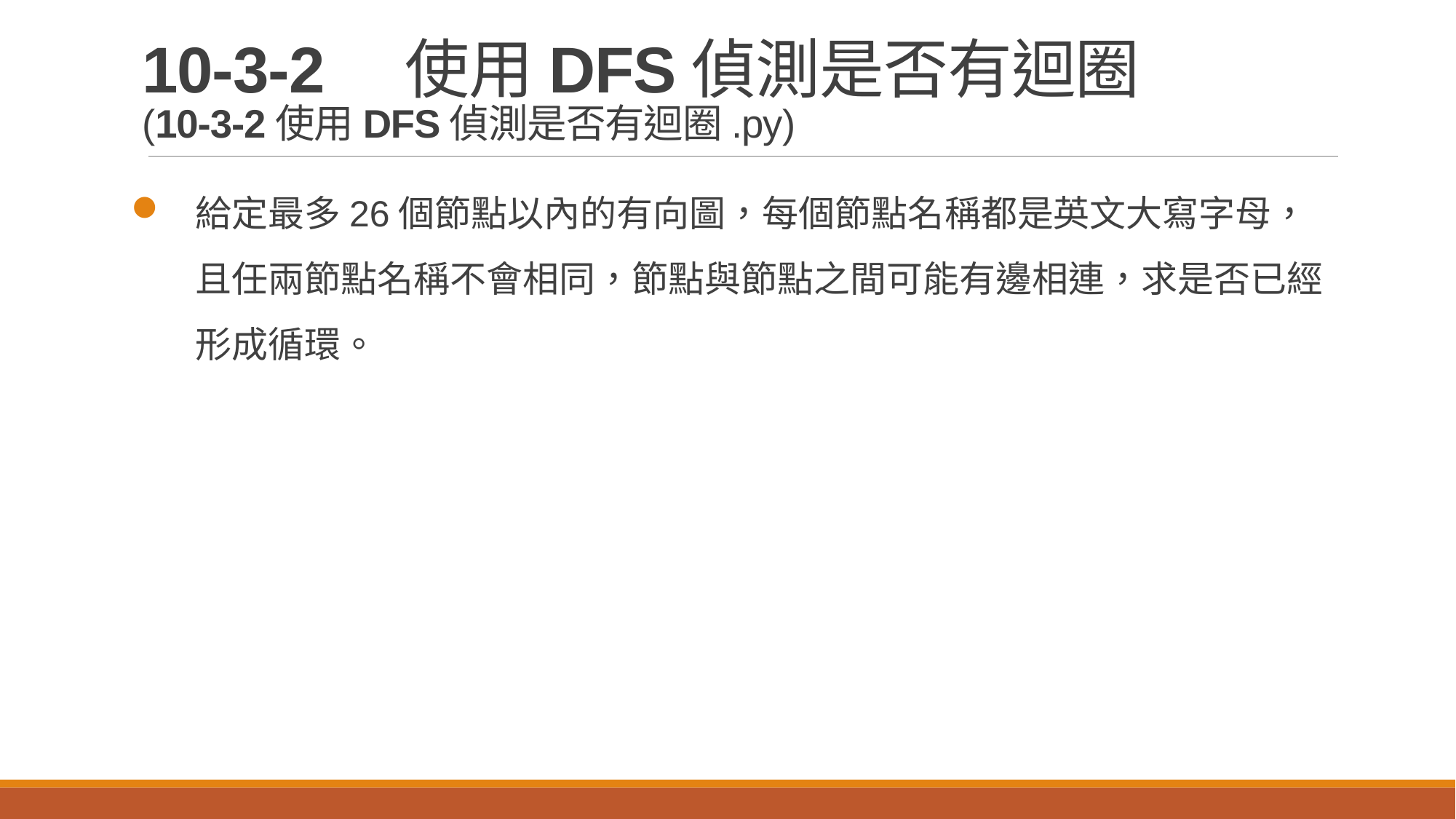

# 10-3-2　使用DFS偵測是否有迴圈 (10-3-2使用DFS偵測是否有迴圈.py)
給定最多26個節點以內的有向圖，每個節點名稱都是英文大寫字母，且任兩節點名稱不會相同，節點與節點之間可能有邊相連，求是否已經形成循環。